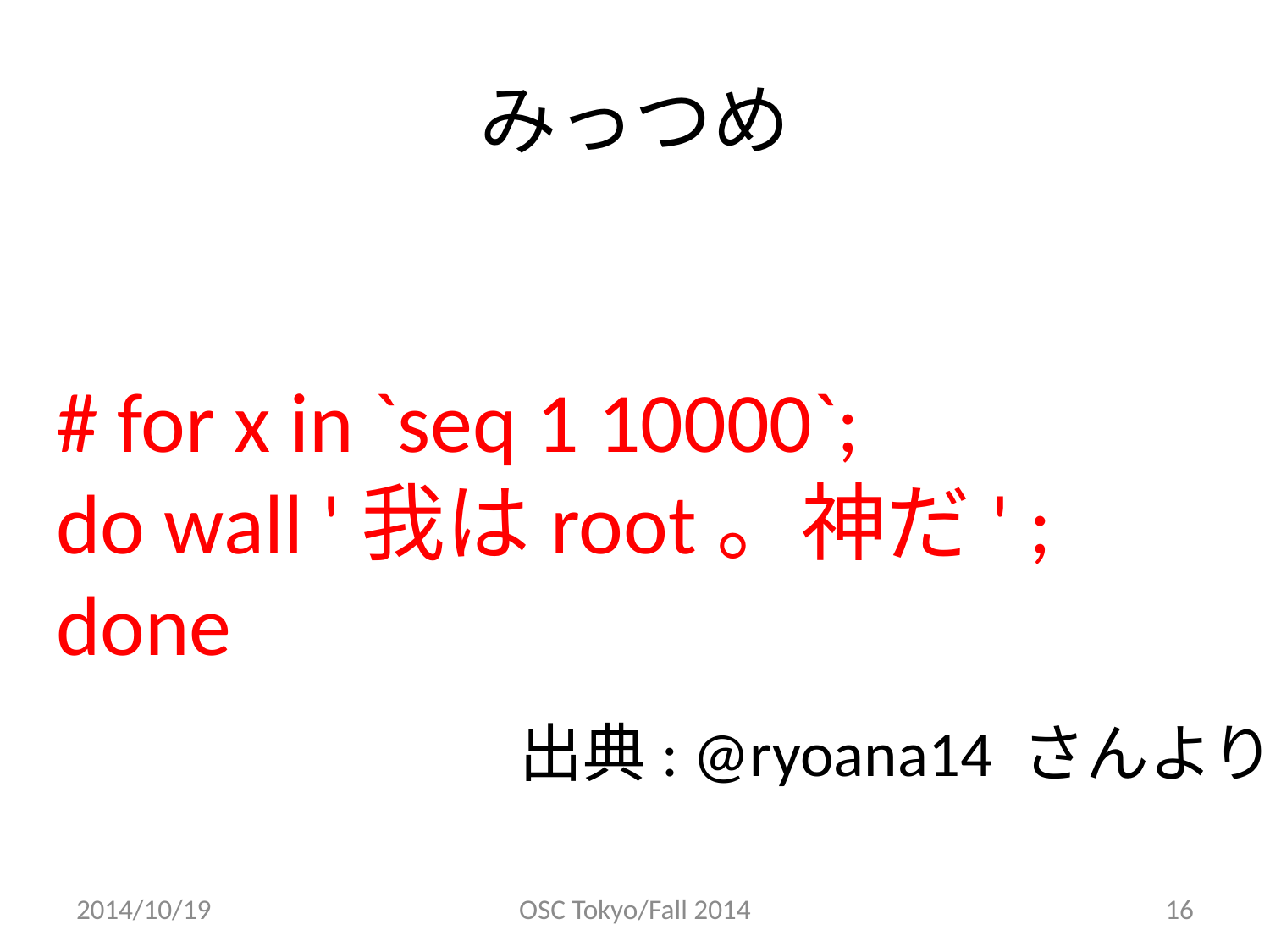

# みっつめ
# for x in `seq 1 10000`; do wall '我はroot。神だ' ; done
出典: @ryoana14 さんより
2014/10/19
OSC Tokyo/Fall 2014
16